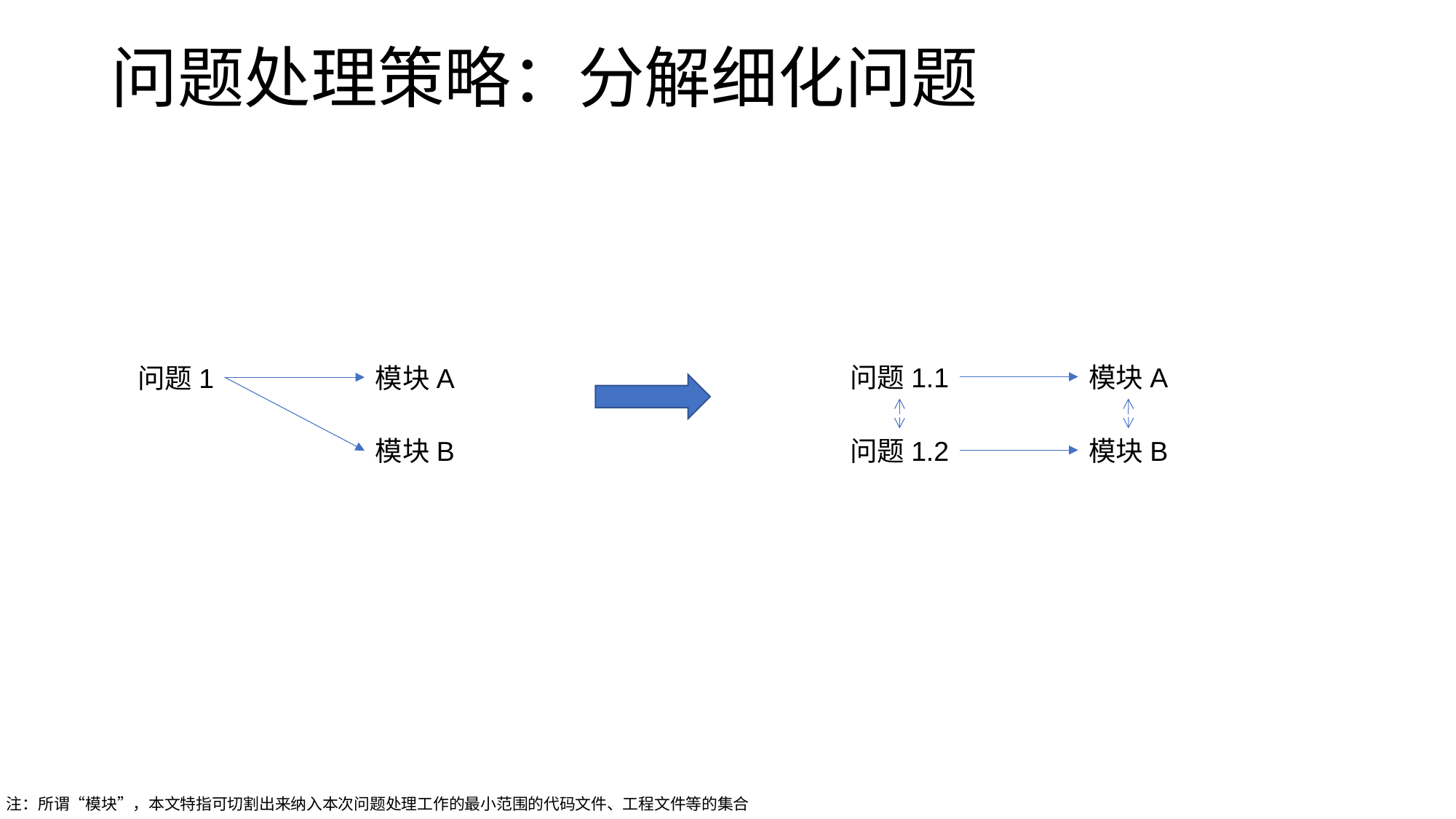

# 问题处理策略：分解细化问题
问题1.1
模块A
问题1
模块A

问题1.2
模块B
模块B
注：所谓“模块”，本文特指可切割出来纳入本次问题处理工作的最小范围的代码文件、工程文件等的集合